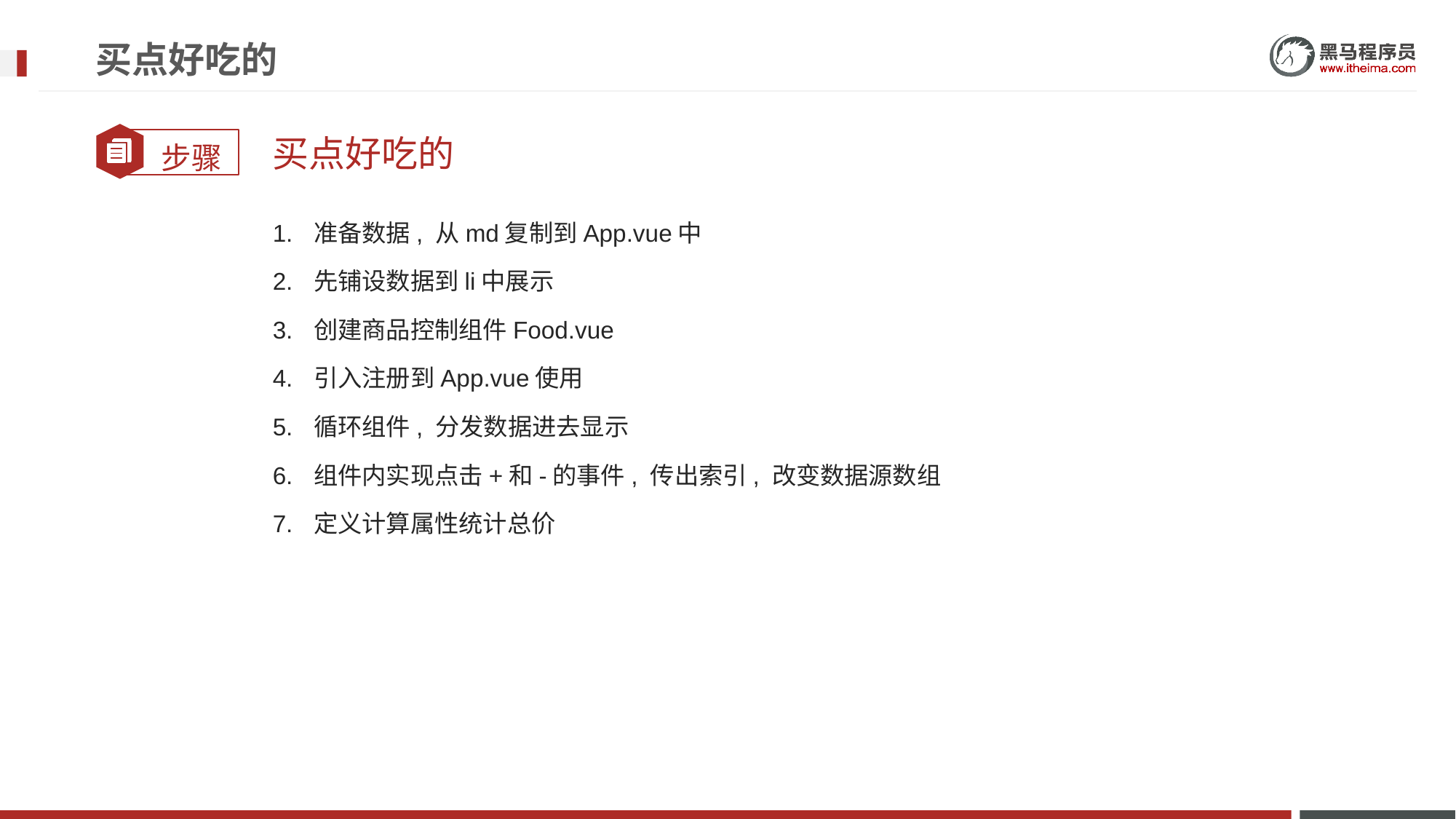

# 买点好吃的
买点好吃的
准备数据, 从md复制到App.vue中
先铺设数据到li中展示
创建商品控制组件Food.vue
引入注册到App.vue使用
循环组件, 分发数据进去显示
组件内实现点击+和-的事件, 传出索引, 改变数据源数组
定义计算属性统计总价